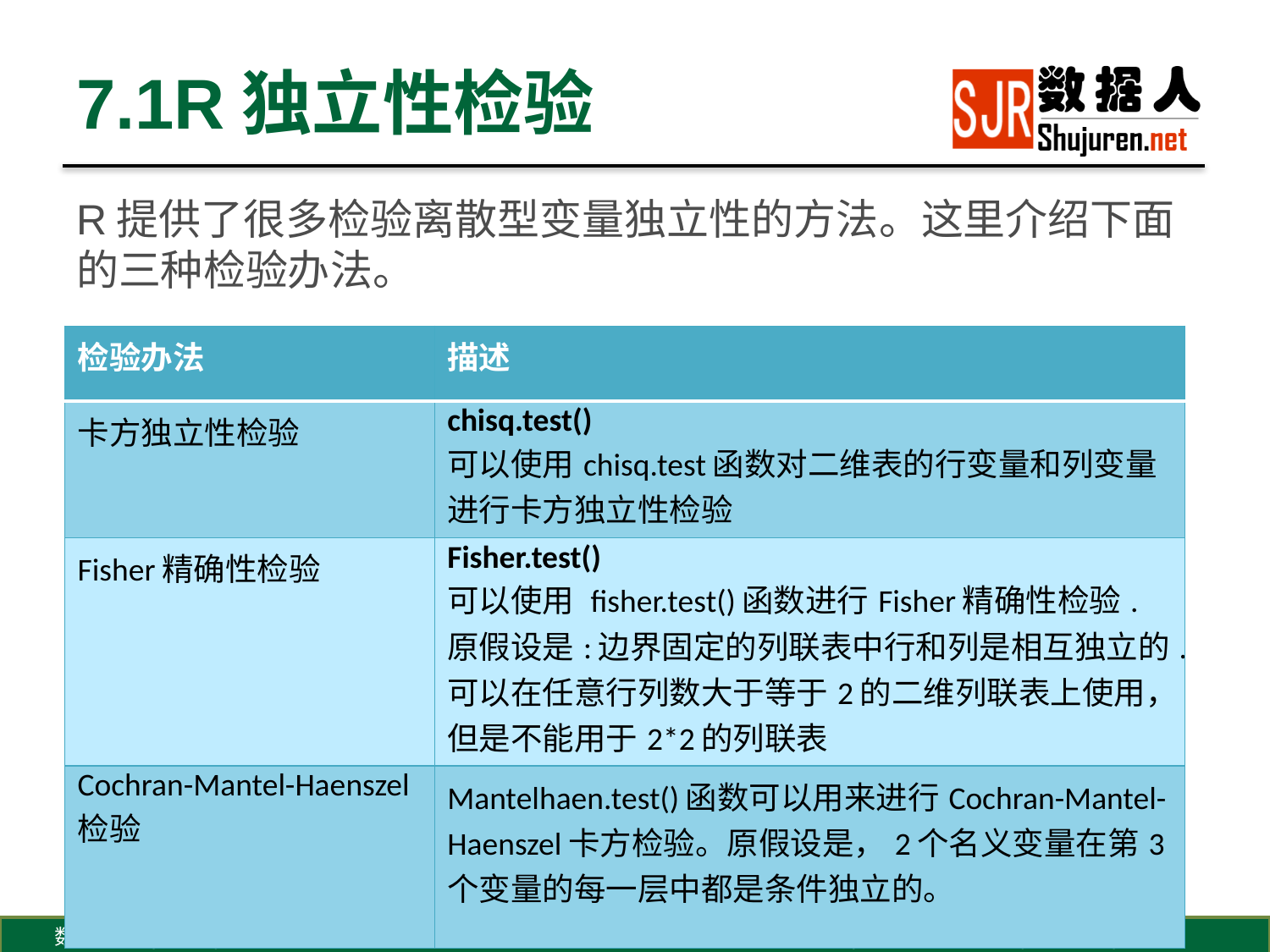

# 7.1R独立性检验
R提供了很多检验离散型变量独立性的方法。这里介绍下面的三种检验办法。

| 检验办法 | 描述 |
| --- | --- |
| 卡方独立性检验 | chisq.test() 可以使用chisq.test函数对二维表的行变量和列变量进行卡方独立性检验 |
| Fisher精确性检验 | Fisher.test() 可以使用 fisher.test()函数进行Fisher精确性检验.原假设是:边界固定的列联表中行和列是相互独立的.可以在任意行列数大于等于2的二维列联表上使用，但是不能用于2\*2的列联表 |
| Cochran-Mantel-Haenszel 检验 | Mantelhaen.test()函数可以用来进行Cochran-Mantel-Haenszel卡方检验。原假设是，2个名义变量在第3个变量的每一层中都是条件独立的。 |